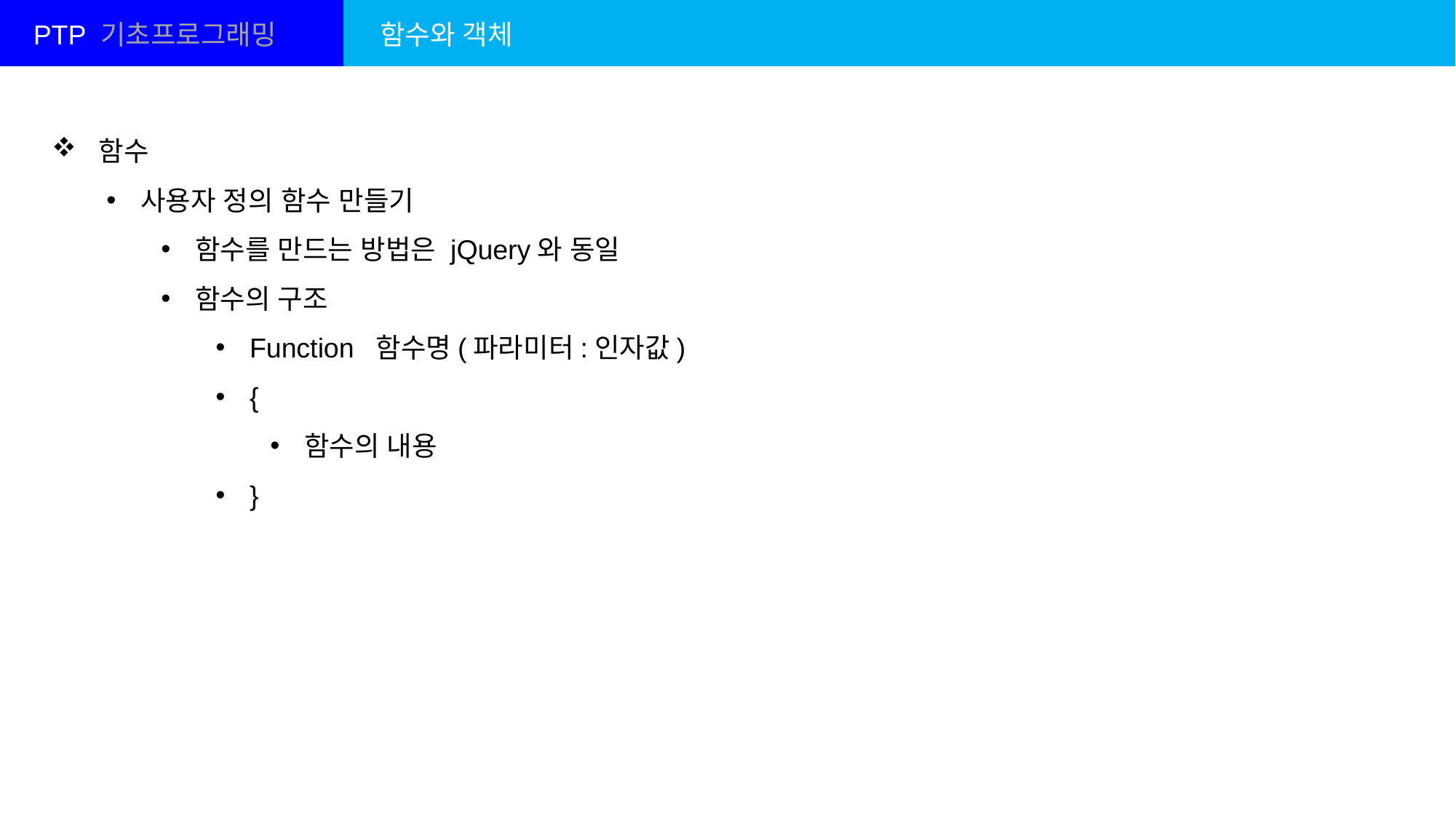

PTP 기초프로그래밍
함수와 객체
 함수
사용자 정의 함수 만들기
함수를 만드는 방법은 jQuery와 동일
함수의 구조
Function  함수명(파라미터:인자값)
{
함수의 내용
}